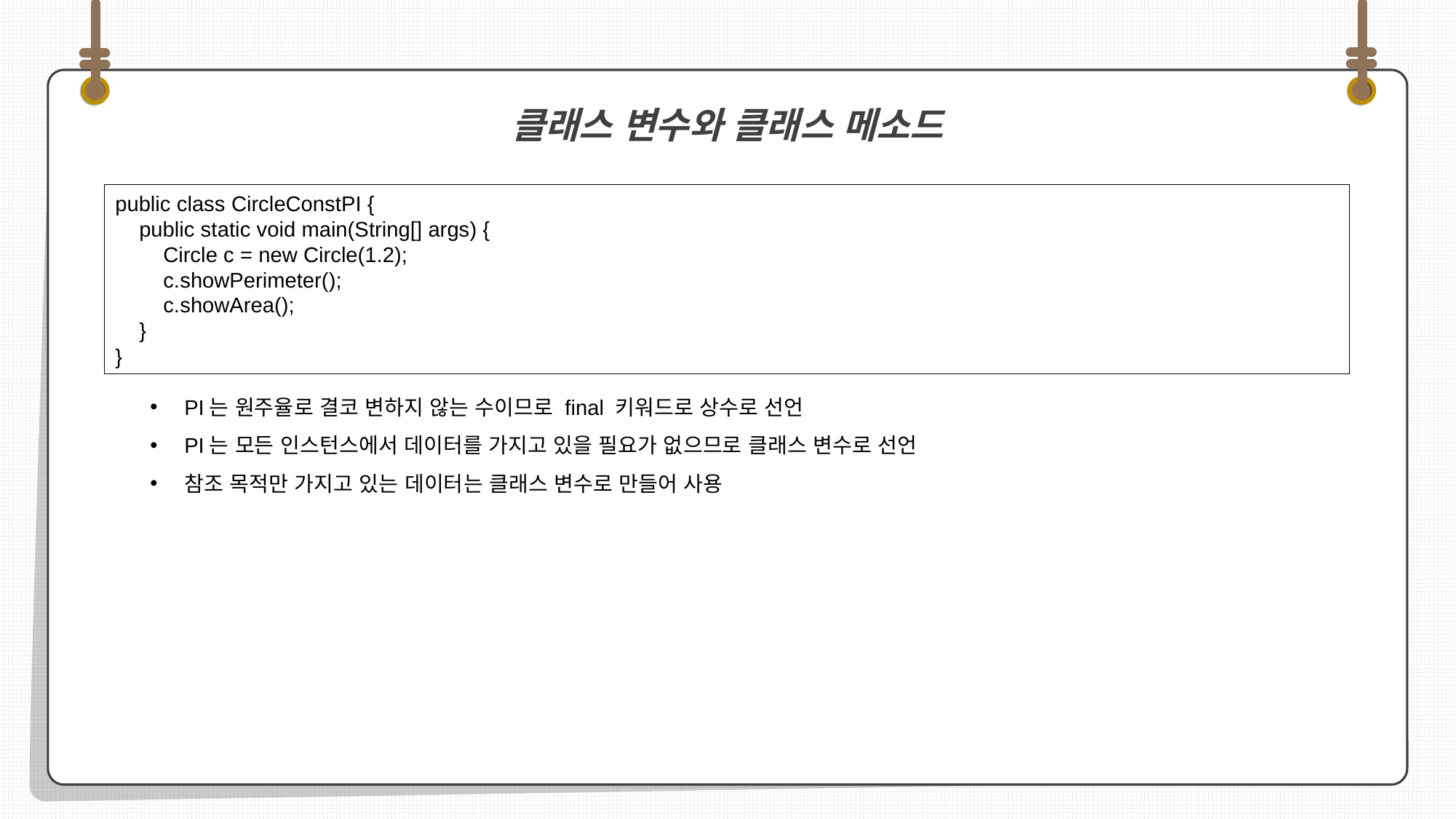

PI는 원주율로 결코 변하지 않는 수이므로 final 키워드로 상수로 선언
PI는 모든 인스턴스에서 데이터를 가지고 있을 필요가 없으므로 클래스 변수로 선언
참조 목적만 가지고 있는 데이터는 클래스 변수로 만들어 사용

클래스 변수와 클래스 메소드

public class CircleConstPI {
    public static void main(String[] args) {
        Circle c = new Circle(1.2);
        c.showPerimeter();
        c.showArea();
    }
}